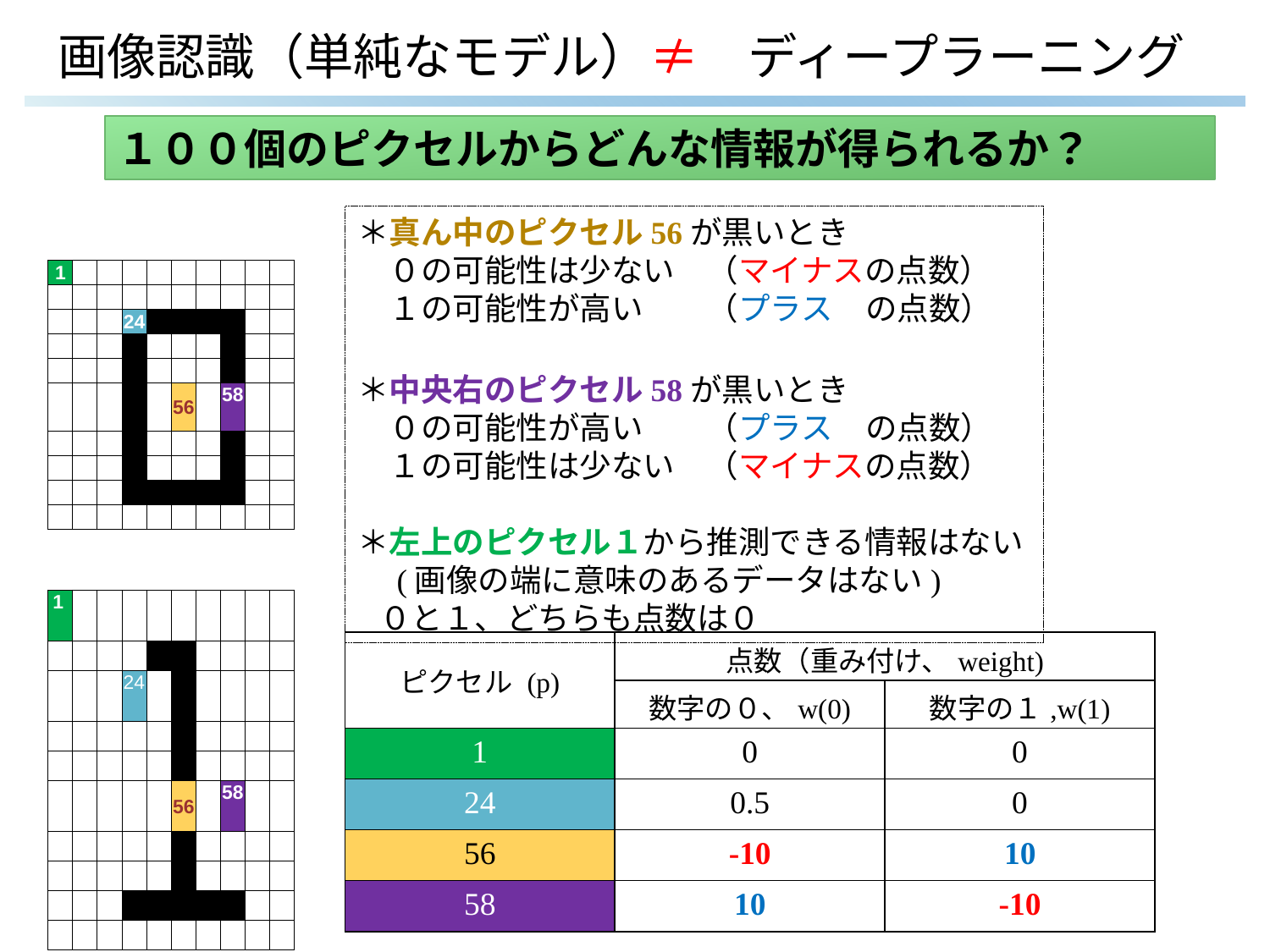

# 画像認識（単純なモデル）≠　ディープラーニング
１００個のピクセルからどんな情報が得られるか？
＊真ん中のピクセル56が黒いとき
　０の可能性は少ない　（マイナスの点数）
　１の可能性が高い　　（プラス	の点数）

＊中央右のピクセル58が黒いとき
　０の可能性が高い　　（プラス	の点数）
　１の可能性は少ない　（マイナスの点数）

＊左上のピクセル１から推測できる情報はない
　(画像の端に意味のあるデータはない)
  ０と１、どちらも点数は０
| 1 |  |  |  |  |  |  |  |  |  |
| --- | --- | --- | --- | --- | --- | --- | --- | --- | --- |
|  |  |  |  |  |  |  |  |  |  |
|  |  |  | 24 |  |  |  |  |  |  |
|  |  |  |  |  |  |  |  |  |  |
|  |  |  |  |  |  |  |  |  |  |
|  |  |  |  |  | 56 |  | 58 |  |  |
|  |  |  |  |  |  |  |  |  |  |
|  |  |  |  |  |  |  |  |  |  |
|  |  |  |  |  |  |  |  |  |  |
|  |  |  |  |  |  |  |  |  |  |
| 1 |  |  |  |  |  |  |  |  |  |
| --- | --- | --- | --- | --- | --- | --- | --- | --- | --- |
|  |  |  |  |  |  |  |  |  |  |
|  |  |  | 24 |  |  |  |  |  |  |
|  |  |  |  |  |  |  |  |  |  |
|  |  |  |  |  |  |  |  |  |  |
|  |  |  |  |  | 56 |  | 58 |  |  |
|  |  |  |  |  |  |  |  |  |  |
|  |  |  |  |  |  |  |  |  |  |
|  |  |  |  |  |  |  |  |  |  |
|  |  |  |  |  |  |  |  |  |  |
| ピクセル (p) | 点数（重み付け、weight) |  |
| --- | --- | --- |
|  | 数字の０、w(0) | 数字の１,w(1) |
| 1 | 0 | 0 |
| 24 | 0.5 | 0 |
| 56 | -10 | 10 |
| 58 | 10 | -10 |